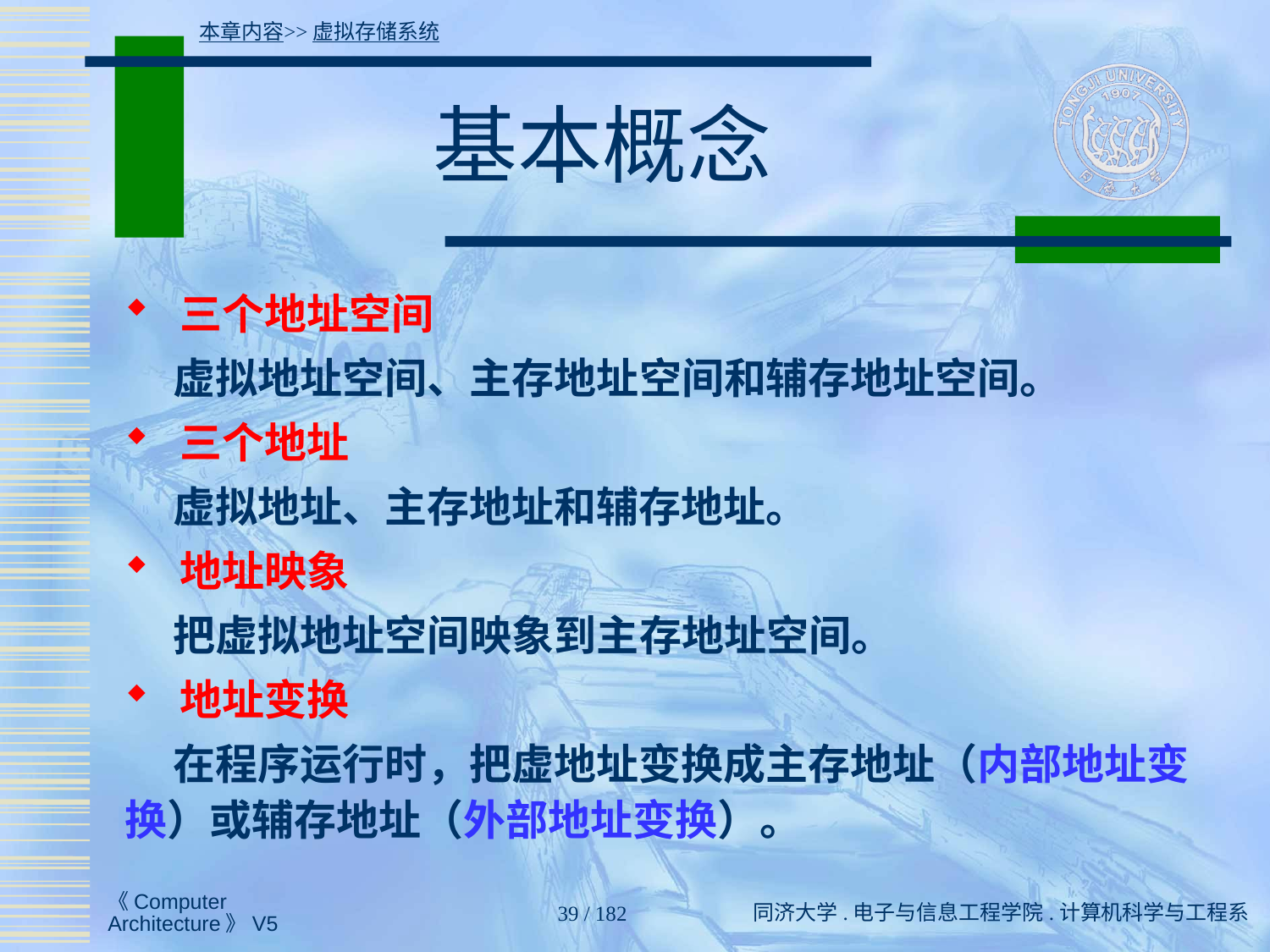

本章内容>>虚拟存储系统
# 基本概念
  三个地址空间
    虚拟地址空间、主存地址空间和辅存地址空间。
  三个地址
    虚拟地址、主存地址和辅存地址。
  地址映象
    把虚拟地址空间映象到主存地址空间。
  地址变换
    在程序运行时，把虚地址变换成主存地址（内部地址变换）或辅存地址（外部地址变换）。